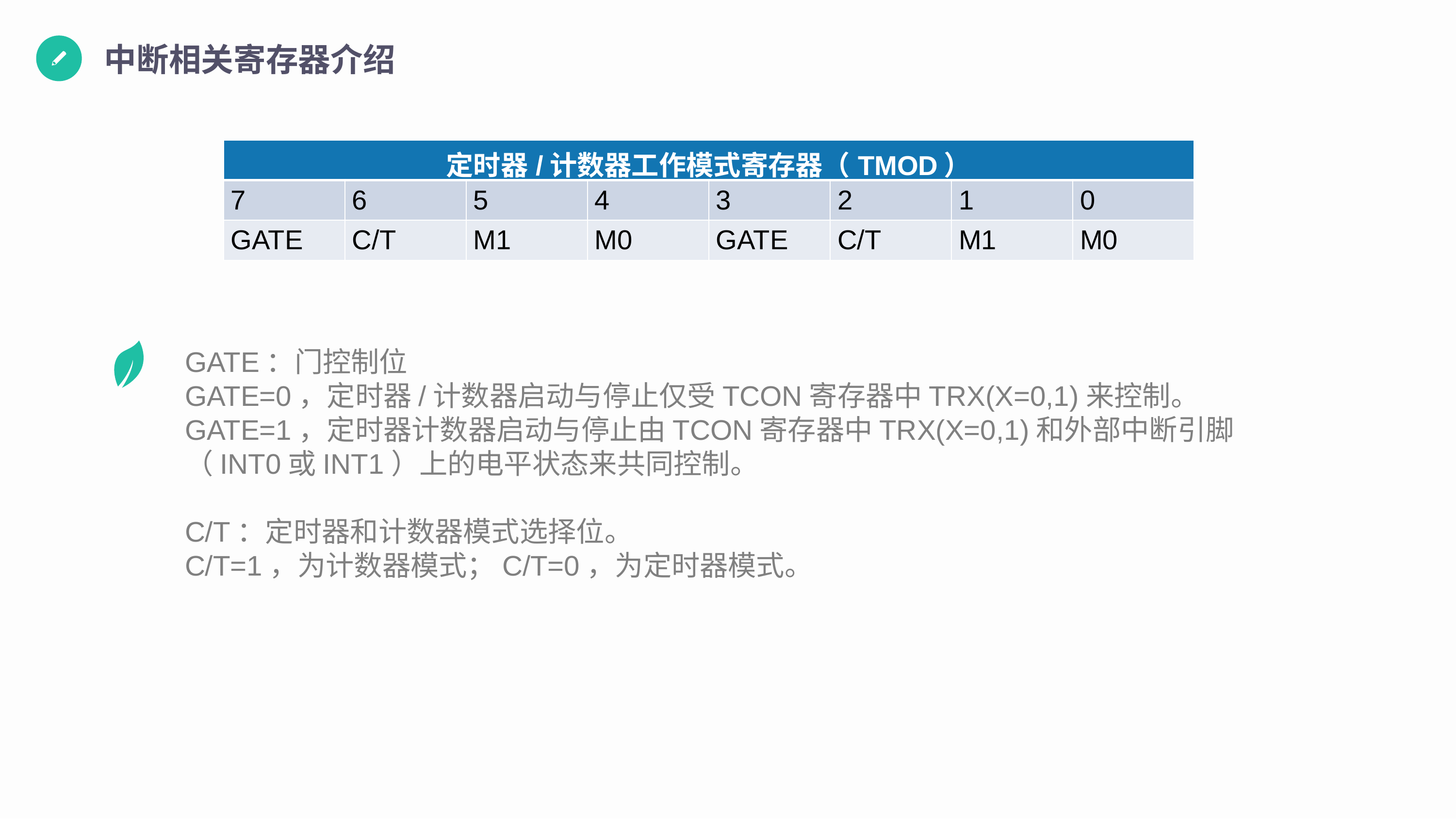

中断相关寄存器介绍

| 定时器/计数器工作模式寄存器（TMOD） |  |  |  |  |  |  |  |
| --- | --- | --- | --- | --- | --- | --- | --- |
| 7 | 6 | 5 | 4 | 3 | 2 | 1 | 0 |
| GATE | C/T | M1 | M0 | GATE | C/T | M1 | M0 |

GATE：门控制位
GATE=0，定时器/计数器启动与停止仅受TCON寄存器中TRX(X=0,1)来控制。
GATE=1，定时器计数器启动与停止由TCON寄存器中TRX(X=0,1)和外部中断引脚（INT0或INT1）上的电平状态来共同控制。
C/T：定时器和计数器模式选择位。
C/T=1，为计数器模式；C/T=0，为定时器模式。